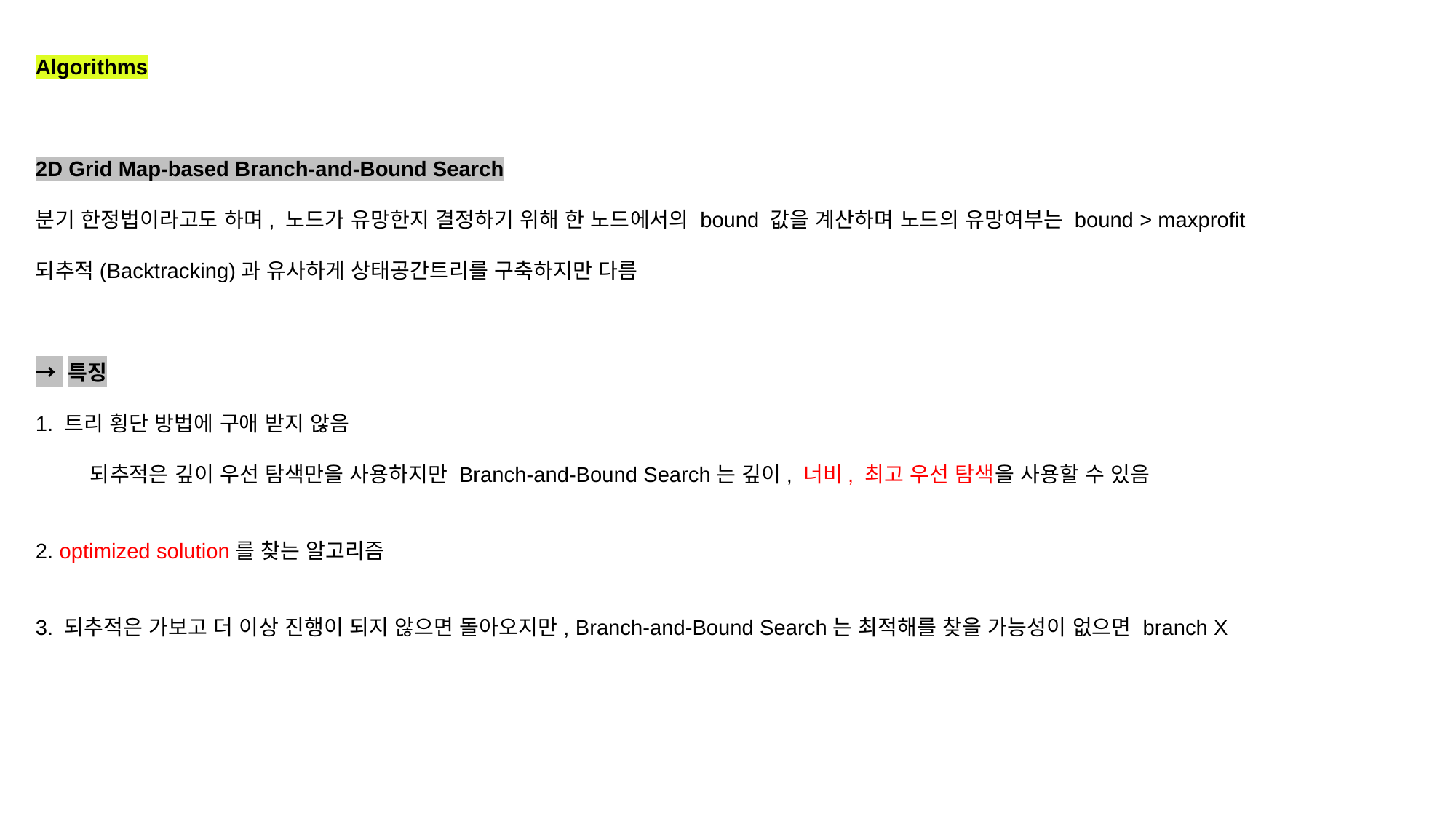

Algorithms

2D Grid Map-based Branch-and-Bound Search
분기 한정법이라고도 하며, 노드가 유망한지 결정하기 위해 한 노드에서의 bound 값을 계산하며 노드의 유망여부는 bound > maxprofit
되추적(Backtracking)과 유사하게 상태공간트리를 구축하지만 다름

→ 특징
1. 트리 횡단 방법에 구애 받지 않음
되추적은 깊이 우선 탐색만을 사용하지만 Branch-and-Bound Search는 깊이, 너비, 최고 우선 탐색을 사용할 수 있음
2. optimized solution를 찾는 알고리즘
3. 되추적은 가보고 더 이상 진행이 되지 않으면 돌아오지만, Branch-and-Bound Search는 최적해를 찾을 가능성이 없으면 branch X